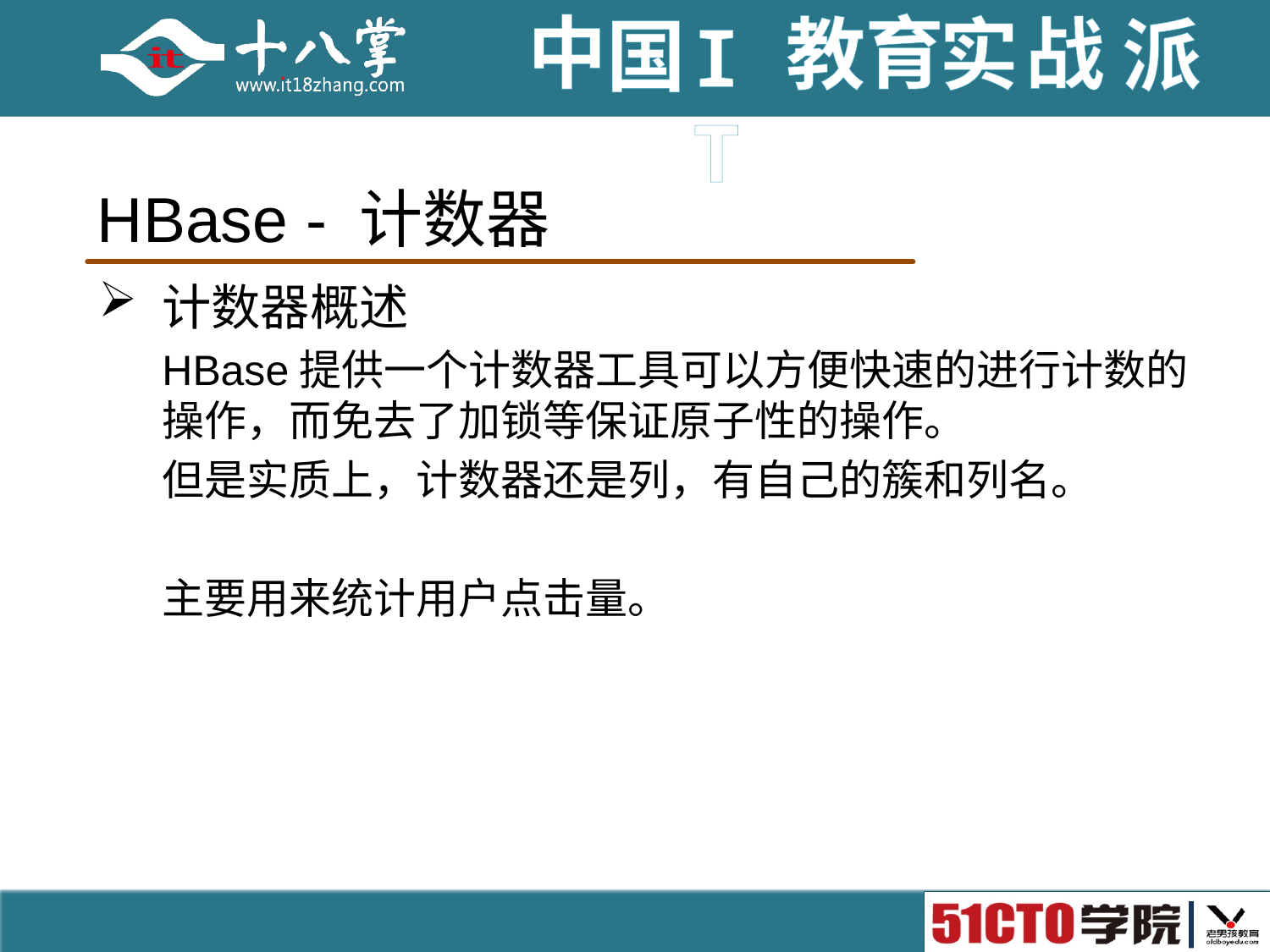

# HBase - 计数器
计数器概述
HBase提供一个计数器工具可以方便快速的进行计数的操作，而免去了加锁等保证原子性的操作。
但是实质上，计数器还是列，有自己的簇和列名。

主要用来统计用户点击量。